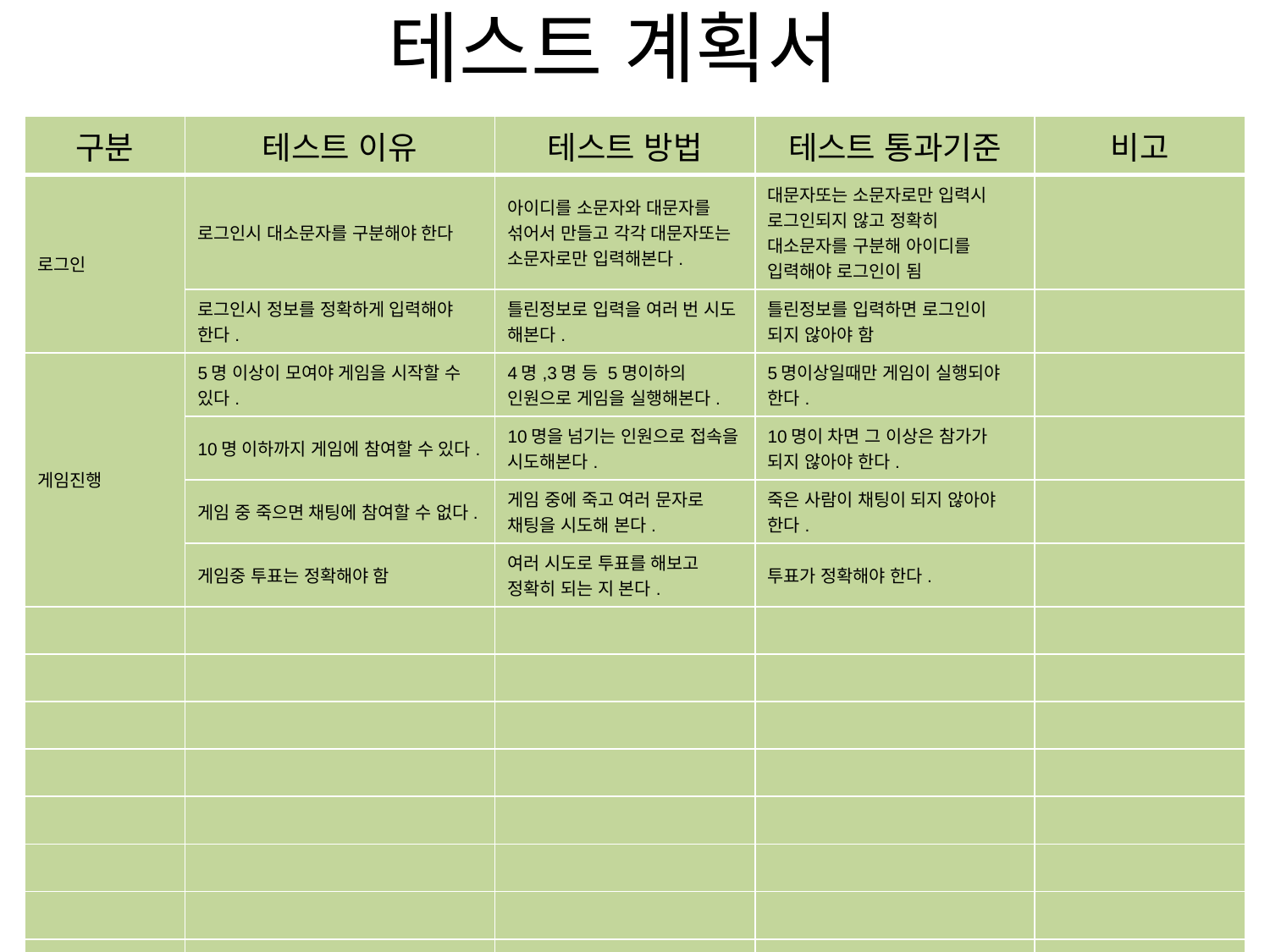

# 테스트 계획서
| 구분 | 테스트 이유 | 테스트 방법 | 테스트 통과기준 | 비고 |
| --- | --- | --- | --- | --- |
| 로그인 | 로그인시 대소문자를 구분해야 한다 | 아이디를 소문자와 대문자를 섞어서 만들고 각각 대문자또는 소문자로만 입력해본다. | 대문자또는 소문자로만 입력시 로그인되지 않고 정확히 대소문자를 구분해 아이디를 입력해야 로그인이 됨 |  |
|  | 로그인시 정보를 정확하게 입력해야 한다. | 틀린정보로 입력을 여러 번 시도 해본다. | 틀린정보를 입력하면 로그인이 되지 않아야 함 |  |
| 게임진행 | 5명 이상이 모여야 게임을 시작할 수 있다. | 4명,3명 등 5명이하의 인원으로 게임을 실행해본다. | 5명이상일때만 게임이 실행되야 한다. |  |
|  | 10명 이하까지 게임에 참여할 수 있다. | 10명을 넘기는 인원으로 접속을 시도해본다. | 10명이 차면 그 이상은 참가가 되지 않아야 한다. |  |
|  | 게임 중 죽으면 채팅에 참여할 수 없다. | 게임 중에 죽고 여러 문자로 채팅을 시도해 본다. | 죽은 사람이 채팅이 되지 않아야 한다. |  |
|  | 게임중 투표는 정확해야 함 | 여러 시도로 투표를 해보고 정확히 되는 지 본다. | 투표가 정확해야 한다. |  |
|  |  |  |  |  |
|  |  |  |  |  |
|  |  |  |  |  |
|  |  |  |  |  |
|  |  |  |  |  |
|  |  |  |  |  |
|  |  |  |  |  |
|  |  |  |  |  |
|  |  |  |  |  |